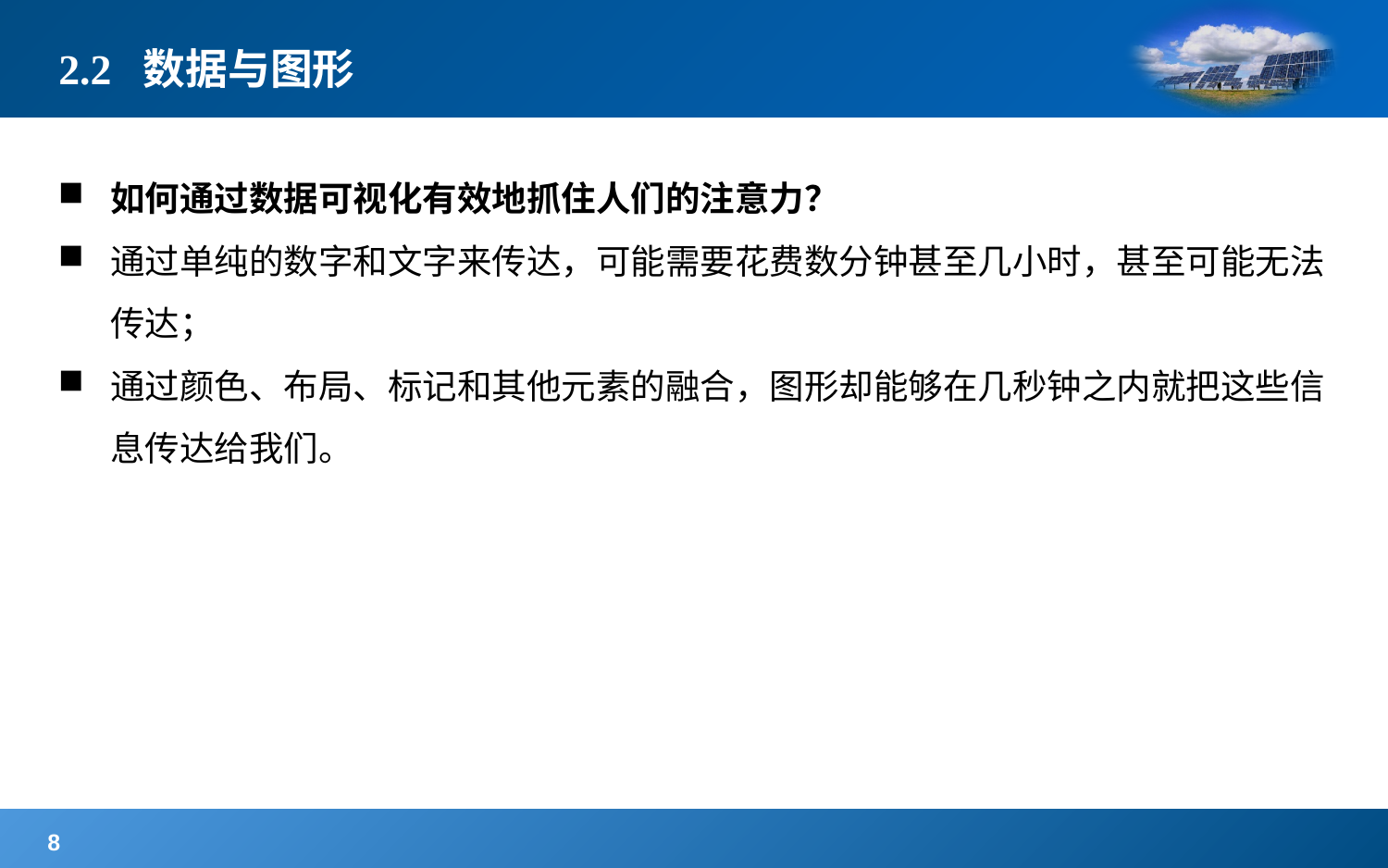

# 2.2  数据与图形
如何通过数据可视化有效地抓住人们的注意力？
通过单纯的数字和文字来传达，可能需要花费数分钟甚至几小时，甚至可能无法传达；
通过颜色、布局、标记和其他元素的融合，图形却能够在几秒钟之内就把这些信息传达给我们。